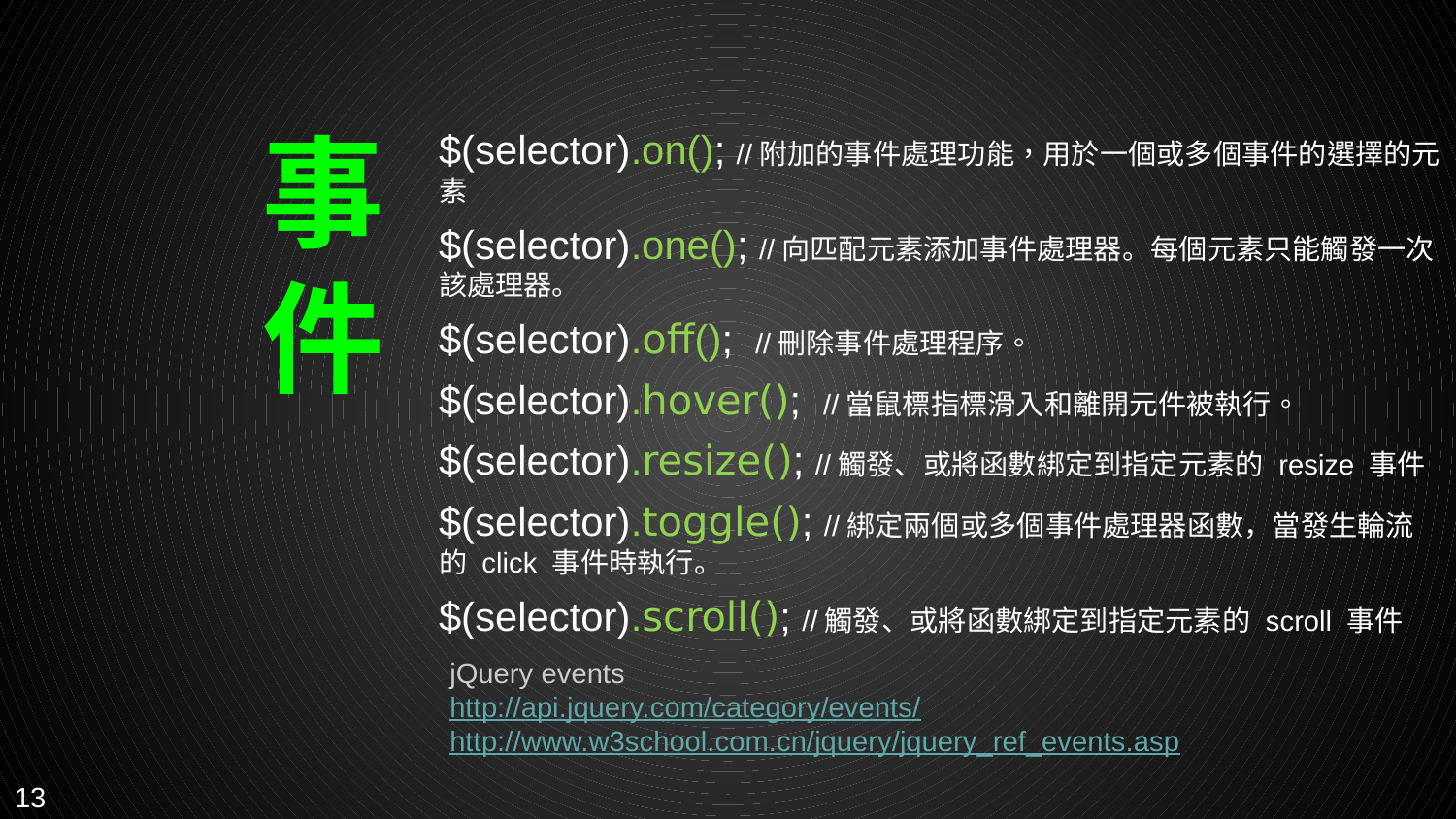

$(selector).on(); //附加的事件處理功能，用於一個或多個事件的選擇的元素
$(selector).one(); //向匹配元素添加事件處理器。每個元素只能觸發一次該處理器。
$(selector).off();  //刪除事件處理程序。
$(selector).hover();  //當鼠標指標滑入和離開元件被執行。
$(selector).resize(); //觸發、或將函數綁定到指定元素的 resize 事件
$(selector).toggle(); //綁定兩個或多個事件處理器函數，當發生輪流的 click 事件時執行。
$(selector).scroll(); //觸發、或將函數綁定到指定元素的 scroll 事件

事
件
jQuery events
http://api.jquery.com/category/events/
http://www.w3school.com.cn/jquery/jquery_ref_events.asp
13